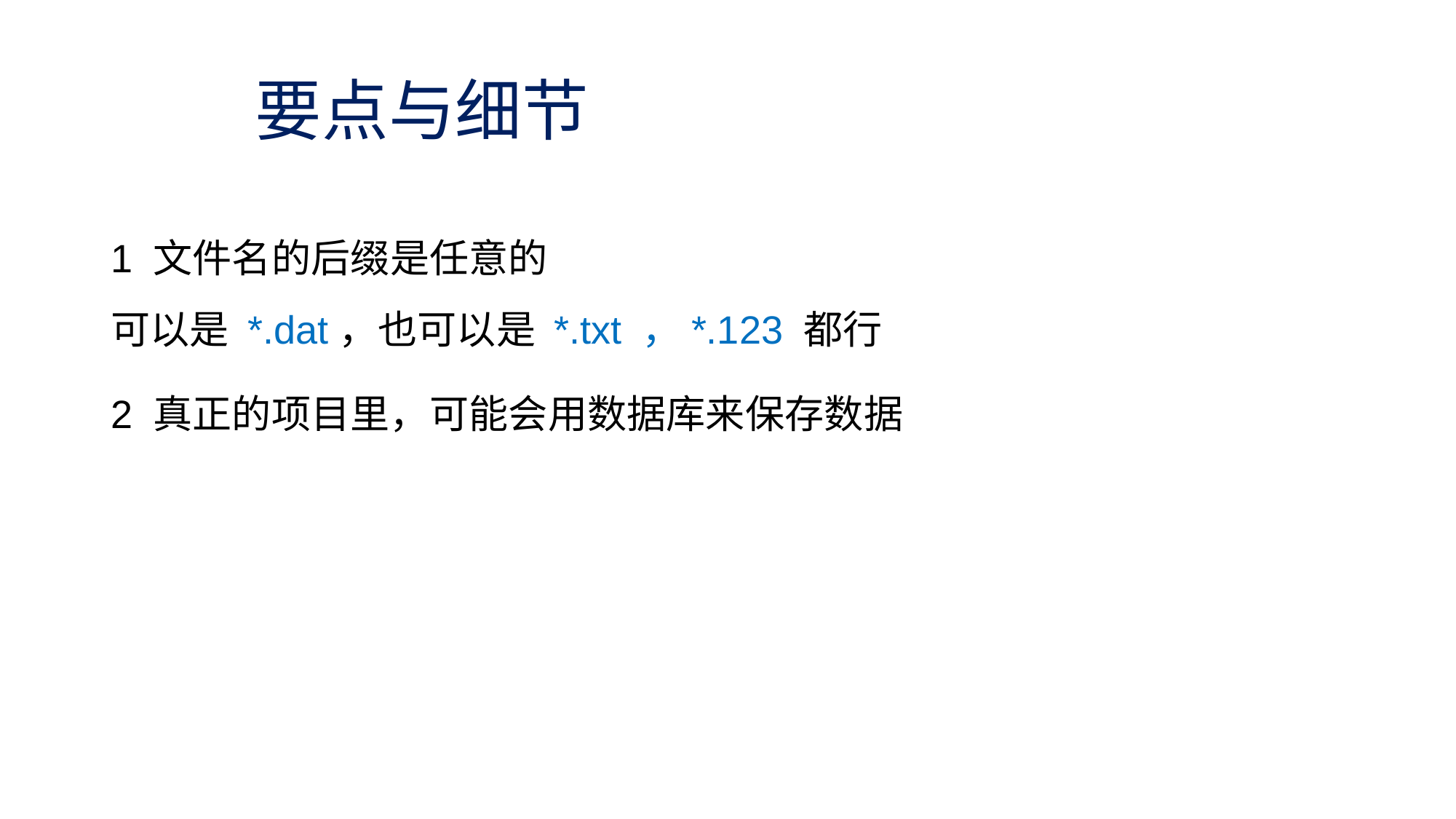

# 要点与细节
1 文件名的后缀是任意的
可以是 *.dat，也可以是 *.txt ，*.123 都行
2 真正的项目里，可能会用数据库来保存数据